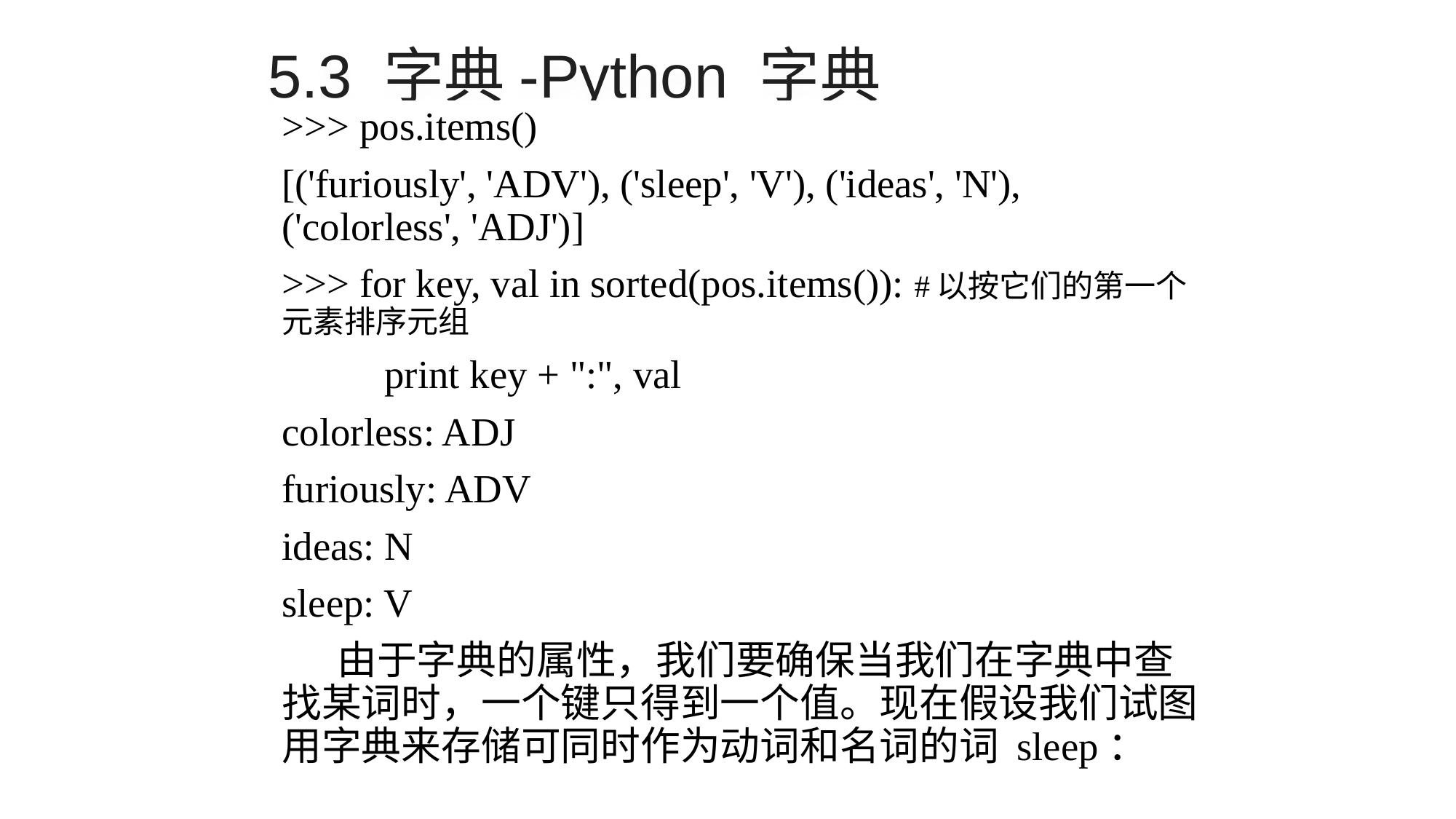

# 5.3 字典-Python 字典
>>> pos.items()
[('furiously', 'ADV'), ('sleep', 'V'), ('ideas', 'N'), ('colorless', 'ADJ')]
>>> for key, val in sorted(pos.items()): #以按它们的第一个元素排序元组
	print key + ":", val
colorless: ADJ
furiously: ADV
ideas: N
sleep: V
由于字典的属性，我们要确保当我们在字典中查找某词时，一个键只得到一个值。现在假设我们试图用字典来存储可同时作为动词和名词的词 sleep：